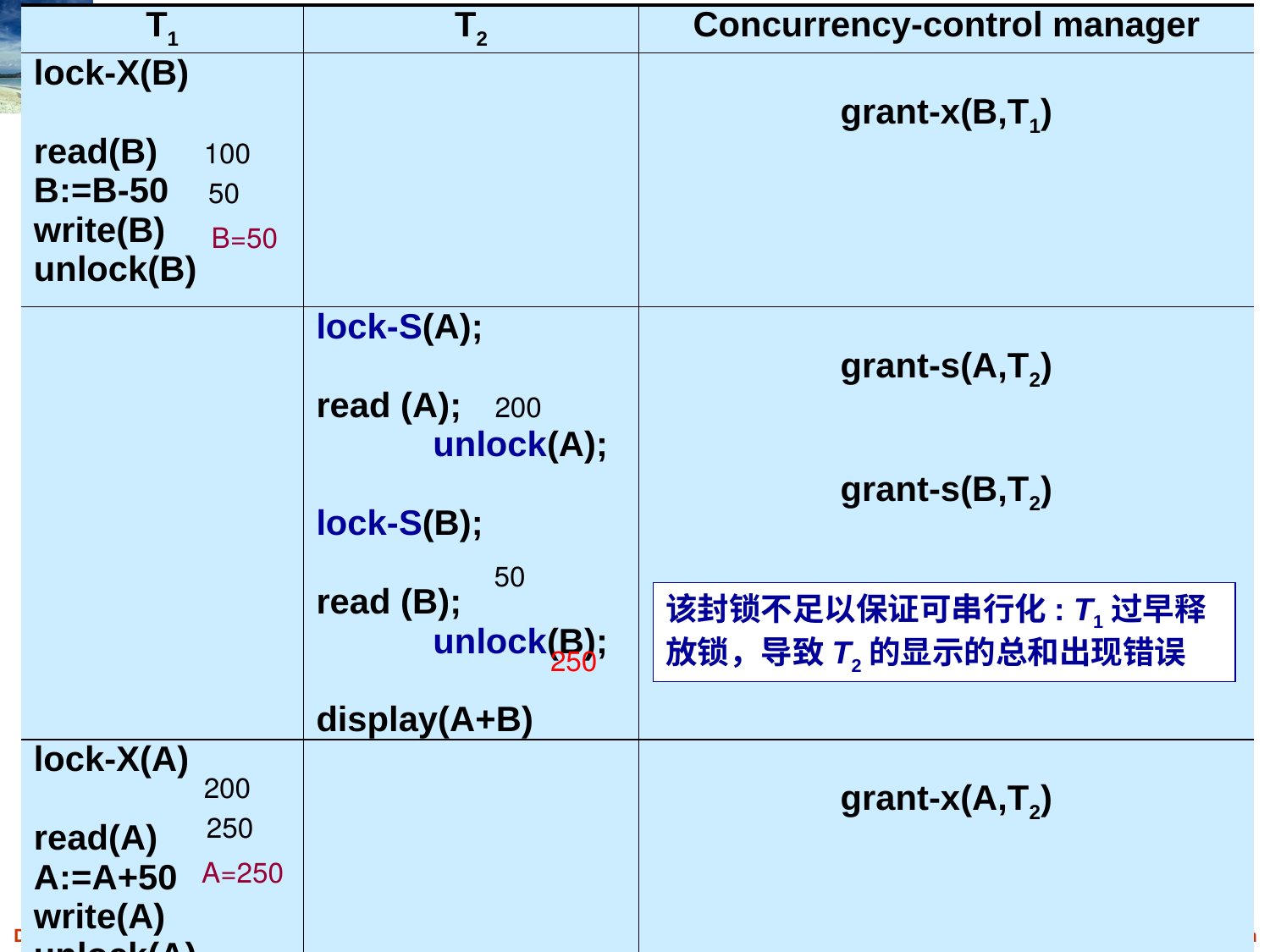

| T1 | T2 | Concurrency-control manager |
| --- | --- | --- |
| lock-X(B) read(B) B:=B-50 write(B) unlock(B) |  | grant-x(B,T1) |
|  | lock-S(A); read (A); unlock(A); lock-S(B); read (B); unlock(B); display(A+B) | grant-s(A,T2) grant-s(B,T2) |
| lock-X(A) read(A) A:=A+50 write(A) unlock(A) |  | grant-x(A,T2) |
100
50
B=50
200
50
该封锁不足以保证可串行化: T1过早释放锁，导致T2的显示的总和出现错误
250
200
250
A=250